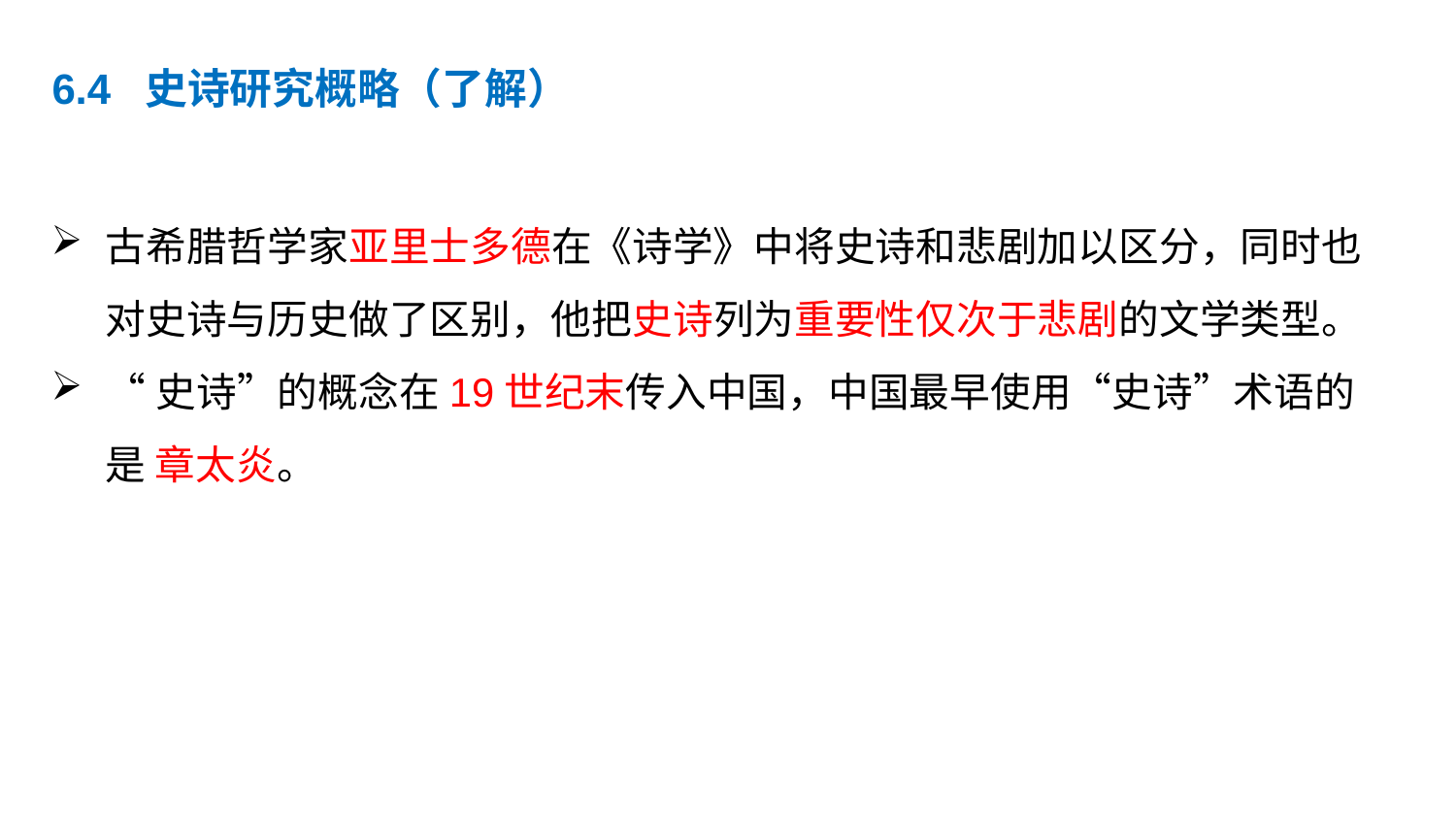

6.4  史诗研究概略（了解）
古希腊哲学家亚里士多德在《诗学》中将史诗和悲剧加以区分，同时也对史诗与历史做了区别，他把史诗列为重要性仅次于悲剧的文学类型。
“史诗”的概念在19世纪末传入中国，中国最早使用“史诗”术语的是 章太炎。